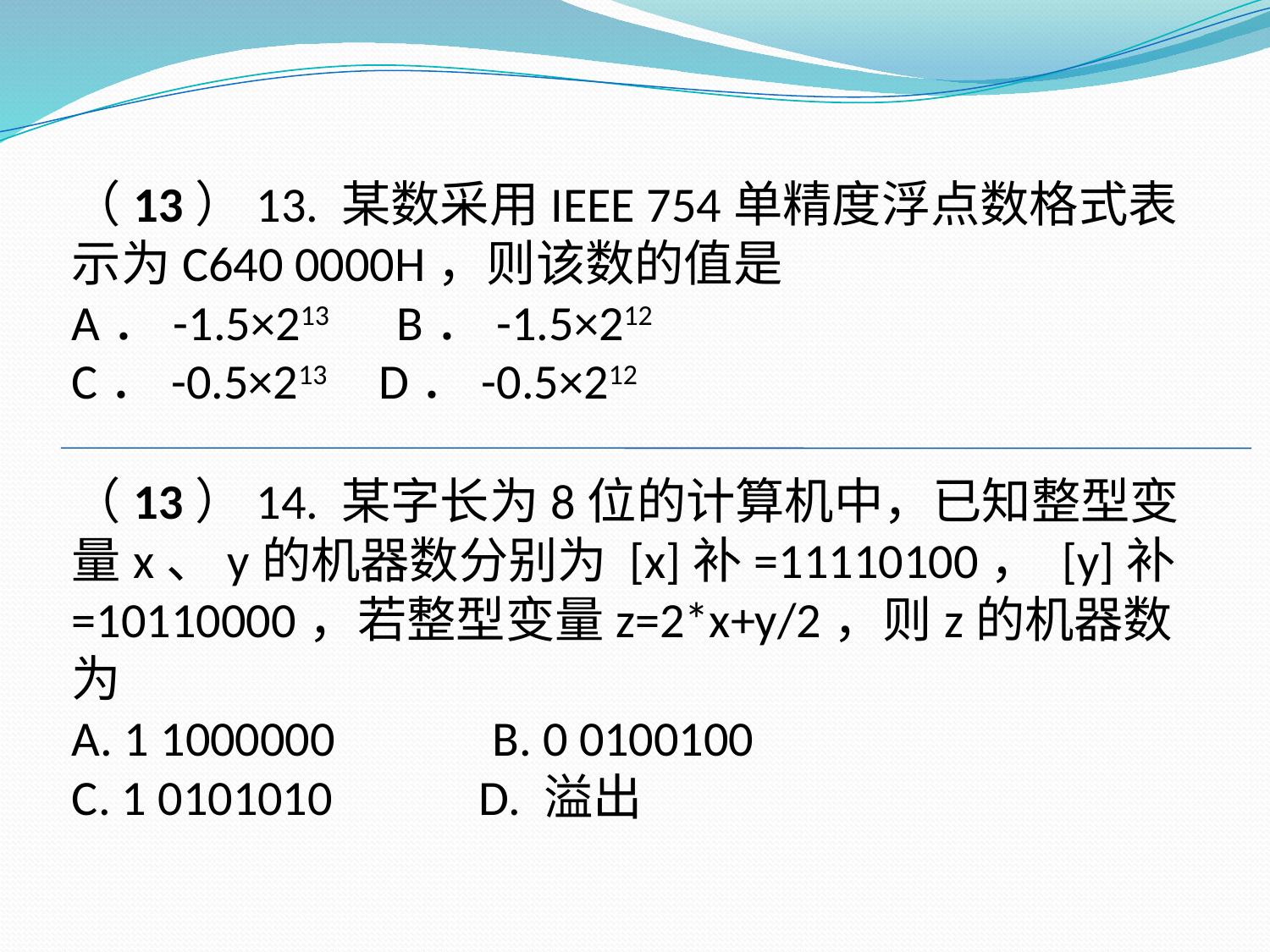

（13）13. 某数采用IEEE 754单精度浮点数格式表示为C640 0000H，则该数的值是
A．-1.5×213      B．-1.5×212
C．-0.5×213     D．-0.5×212

（13）14. 某字长为8位的计算机中，已知整型变量x、y的机器数分别为 [x]补=11110100， [y]补=10110000，若整型变量z=2*x+y/2，则z的机器数为
A. 1 1000000              B. 0 0100100                                        C. 1 0101010             D. 溢出